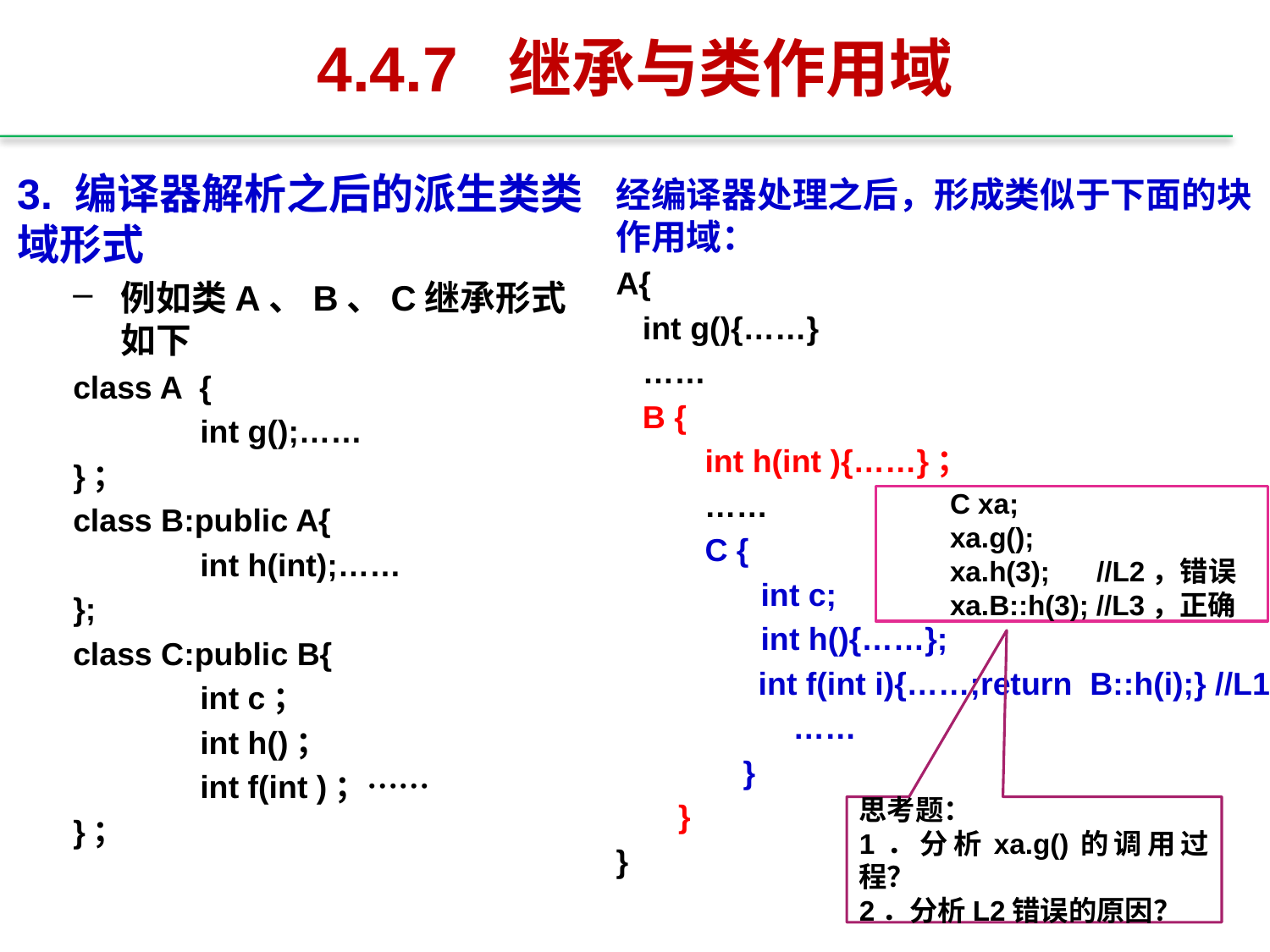

# 4.4.7  继承与类作用域
3. 编译器解析之后的派生类类域形式
例如类A、B、C继承形式如下
class A  {
	int g();……
}；
class B:public A{
	int h(int);……
};
class C:public B{
	int c；
	int h()；
	int f(int )；……
}；

经编译器处理之后，形成类似于下面的块作用域：
A{
   int g(){……}
   ……
   B {
          int h(int ){……}；
          ……
          C {
	  int c;
	  int h(){……};
                int f(int i){……;return  B::h(i);} //L1
                    ……
        	}
       }
}

C xa;
xa.g();
xa.h(3);      //L2，错误
xa.B::h(3); //L3，正确
思考题：
1．分析xa.g()的调用过程？
2．分析L2错误的原因？